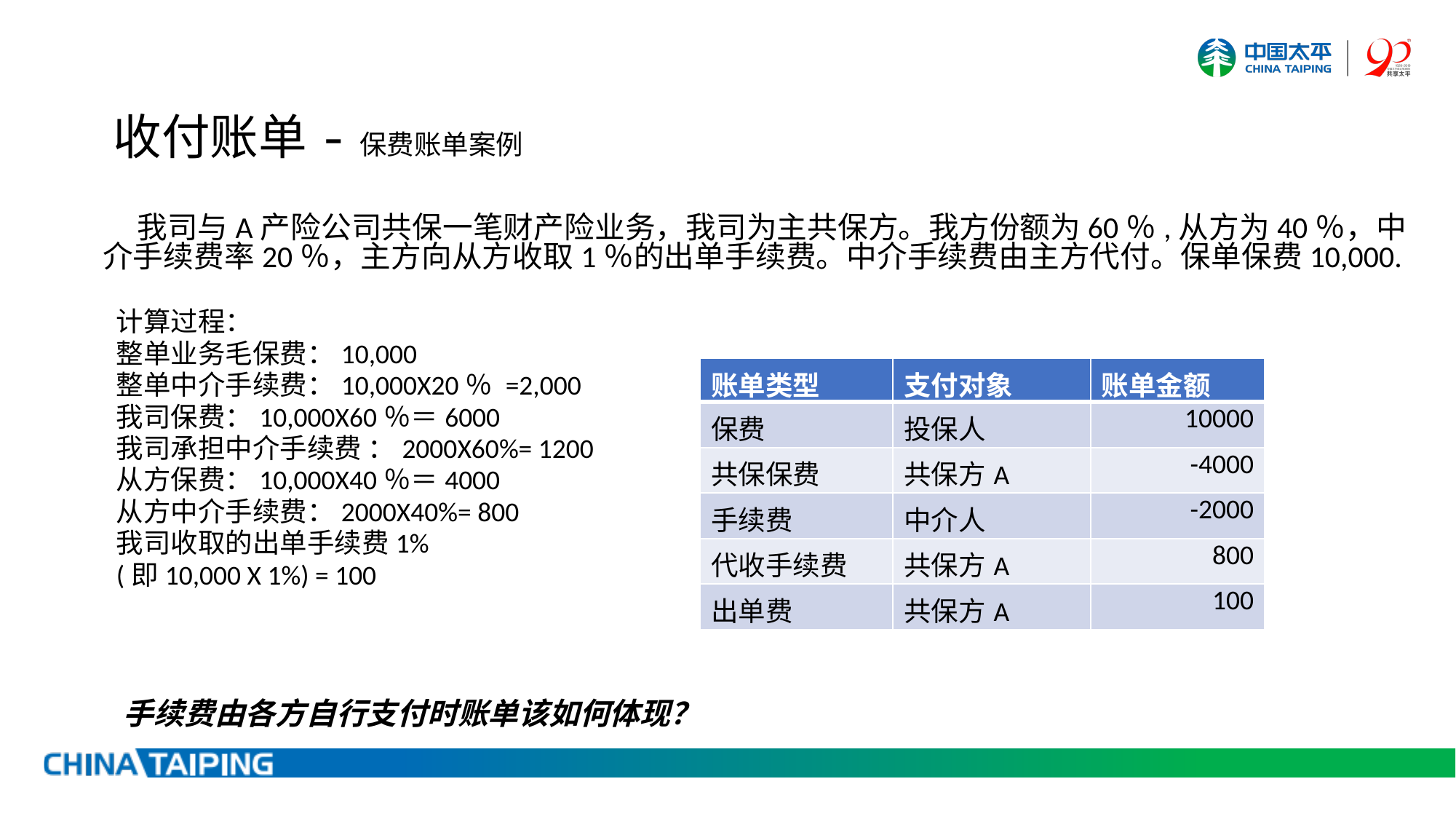

收付账单-保费账单案例
	    我司与A产险公司共保一笔财产险业务，我司为主共保方。我方份额为60％,从方为40％，中介手续费率20％，主方向从方收取1％的出单手续费。中介手续费由主方代付。保单保费10,000.

计算过程：
整单业务毛保费：10,000
整单中介手续费：10,000X20％ =2,000
我司保费：10,000X60％＝6000
我司承担中介手续费 ：2000X60%= 1200
从方保费：10,000X40％＝4000
从方中介手续费：2000X40%= 800
我司收取的出单手续费1%
(即10,000 X 1%) = 100

    	  手续费由各方自行支付时账单该如何体现？
| 账单类型 | 支付对象 | 账单金额 |
| --- | --- | --- |
| 保费 | 投保人 | 10000 |
| 共保保费 | 共保方A | -4000 |
| 手续费 | 中介人 | -2000 |
| 代收手续费 | 共保方A | 800 |
| 出单费 | 共保方A | 100 |
18